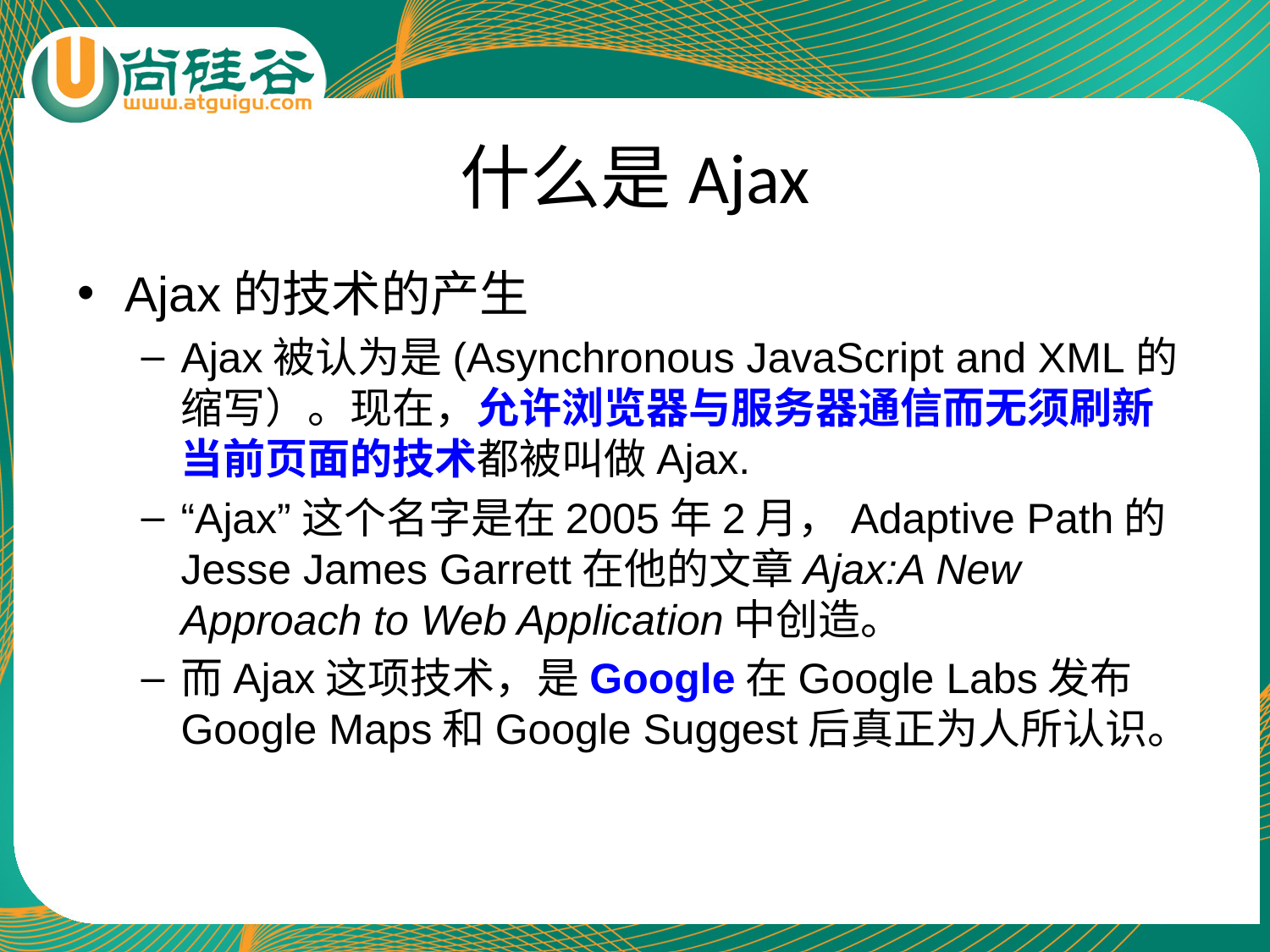

# 什么是Ajax
Ajax的技术的产生
Ajax被认为是(Asynchronous JavaScript and XML的缩写）。现在，允许浏览器与服务器通信而无须刷新当前页面的技术都被叫做Ajax.
“Ajax”这个名字是在2005年2月，Adaptive Path的Jesse James Garrett在他的文章Ajax:A New Approach to Web Application中创造。
而Ajax这项技术，是Google在Google Labs发布Google Maps和Google Suggest后真正为人所认识。